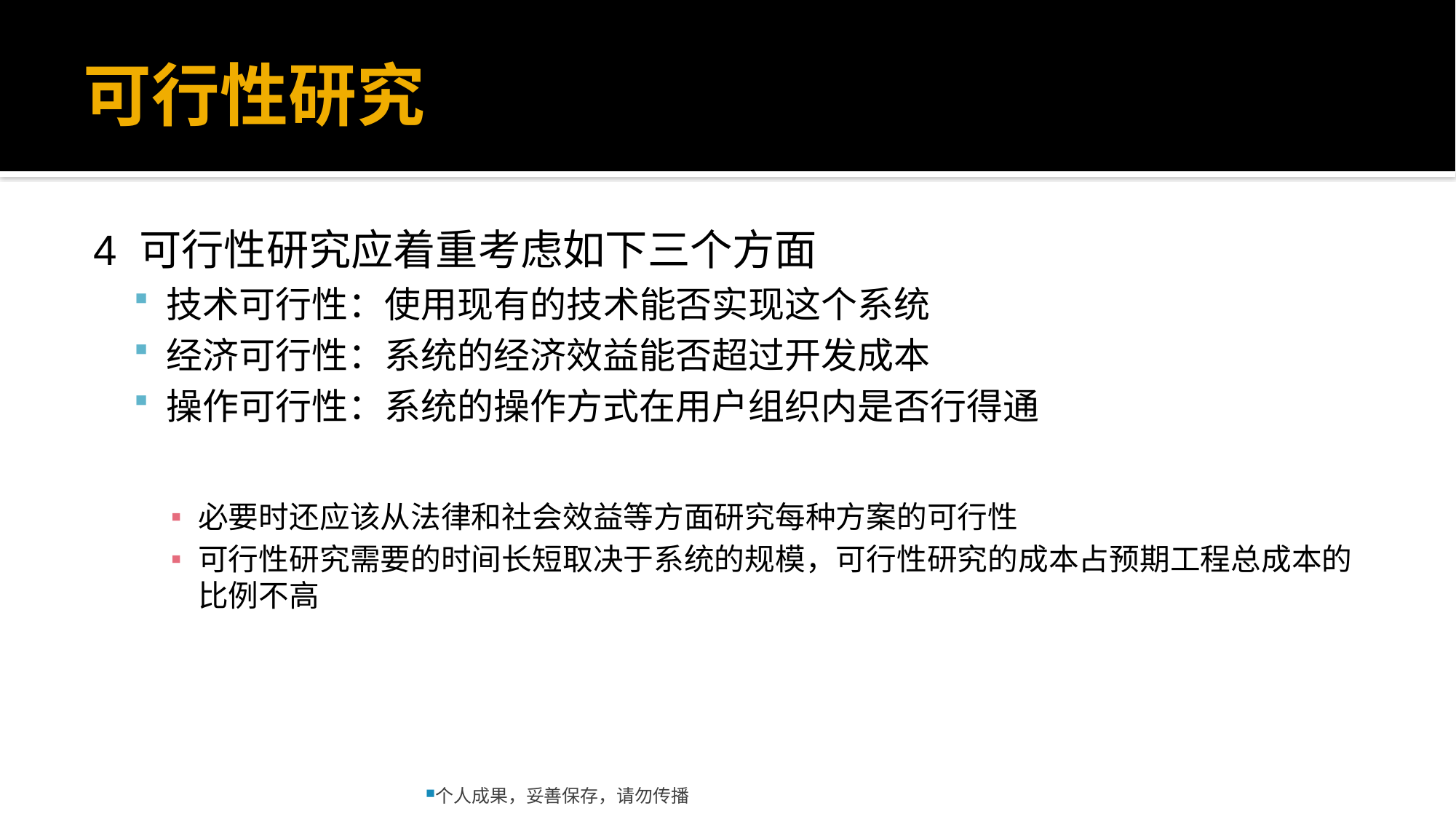

# 可行性研究
4 可行性研究应着重考虑如下三个方面
技术可行性：使用现有的技术能否实现这个系统
经济可行性：系统的经济效益能否超过开发成本
操作可行性：系统的操作方式在用户组织内是否行得通

必要时还应该从法律和社会效益等方面研究每种方案的可行性
可行性研究需要的时间长短取决于系统的规模，可行性研究的成本占预期工程总成本的比例不高
个人成果，妥善保存，请勿传播